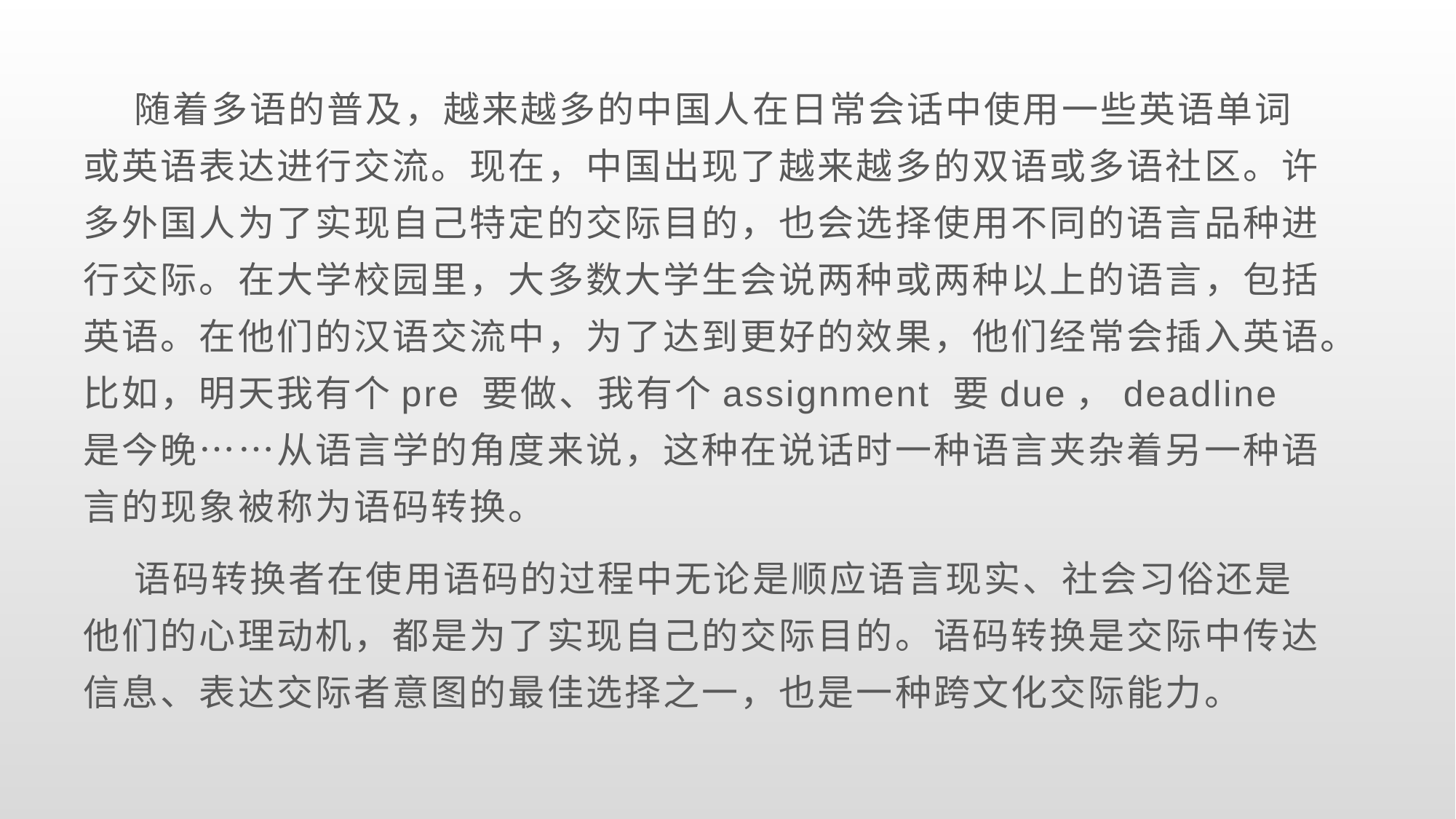

随着多语的普及，越来越多的中国人在日常会话中使用一些英语单词或英语表达进行交流。现在，中国出现了越来越多的双语或多语社区。许多外国人为了实现自己特定的交际目的，也会选择使用不同的语言品种进行交际。在大学校园里，大多数大学生会说两种或两种以上的语言，包括英语。在他们的汉语交流中，为了达到更好的效果，他们经常会插入英语。比如，明天我有个pre 要做、我有个assignment 要due，deadline 是今晚……从语言学的角度来说，这种在说话时一种语言夹杂着另一种语言的现象被称为语码转换。
    语码转换者在使用语码的过程中无论是顺应语言现实、社会习俗还是他们的心理动机，都是为了实现自己的交际目的。语码转换是交际中传达信息、表达交际者意图的最佳选择之一，也是一种跨文化交际能力。